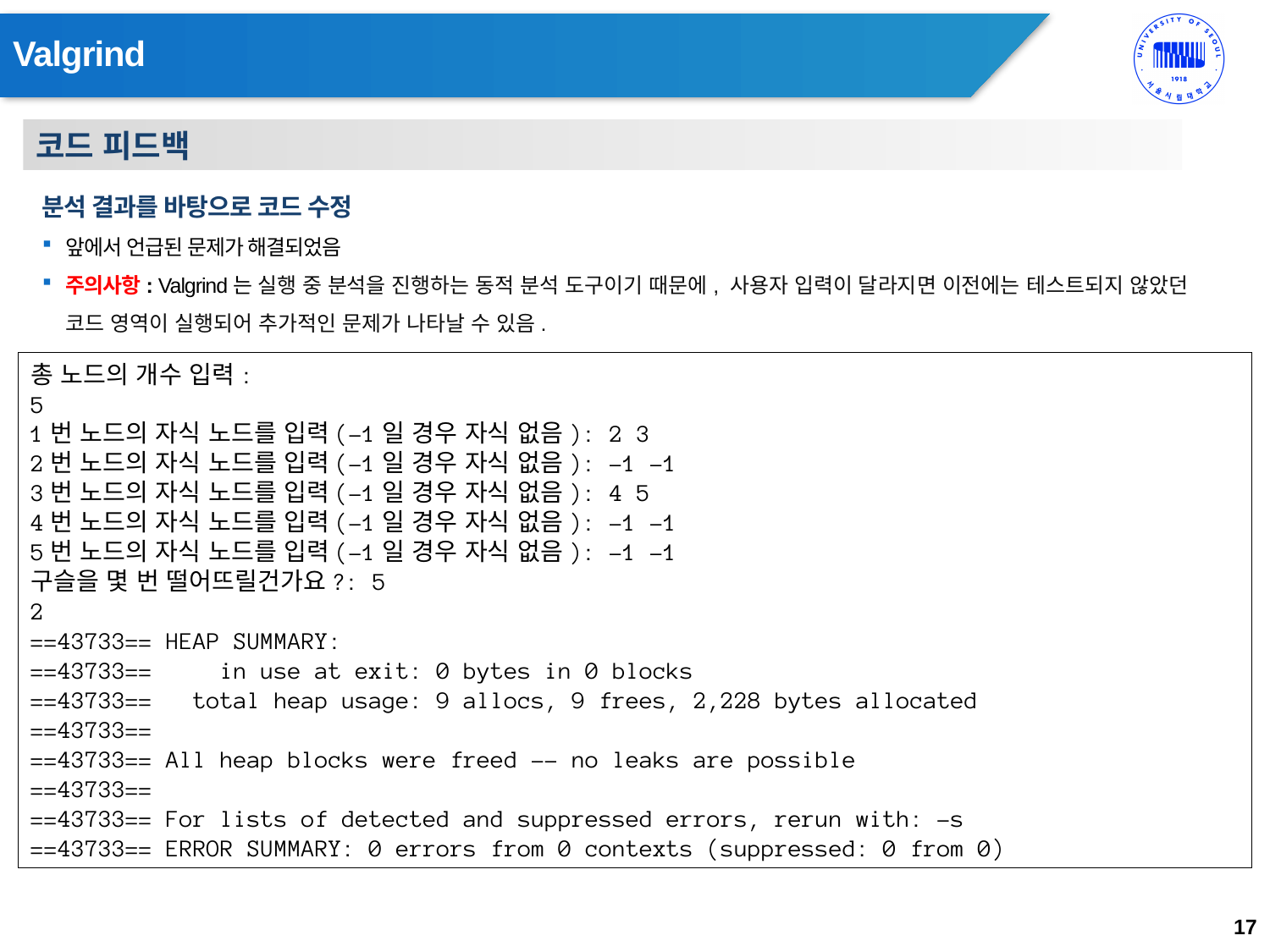

# Valgrind
코드 피드백
분석 결과를 바탕으로 코드 수정
앞에서 언급된 문제가 해결되었음
주의사항: Valgrind는 실행 중 분석을 진행하는 동적 분석 도구이기 때문에, 사용자 입력이 달라지면 이전에는 테스트되지 않았던 코드 영역이 실행되어 추가적인 문제가 나타날 수 있음.
총 노드의 개수 입력:
5
1번 노드의 자식 노드를 입력(-1일 경우 자식 없음): 2 3
2번 노드의 자식 노드를 입력(-1일 경우 자식 없음): -1 -1
3번 노드의 자식 노드를 입력(-1일 경우 자식 없음): 4 5
4번 노드의 자식 노드를 입력(-1일 경우 자식 없음): -1 -1
5번 노드의 자식 노드를 입력(-1일 경우 자식 없음): -1 -1
구슬을 몇 번 떨어뜨릴건가요?: 5
2
==43733== HEAP SUMMARY:
==43733==     in use at exit: 0 bytes in 0 blocks
==43733==   total heap usage: 9 allocs, 9 frees, 2,228 bytes allocated
==43733==
==43733== All heap blocks were freed -- no leaks are possible
==43733==
==43733== For lists of detected and suppressed errors, rerun with: -s
==43733== ERROR SUMMARY: 0 errors from 0 contexts (suppressed: 0 from 0)
17